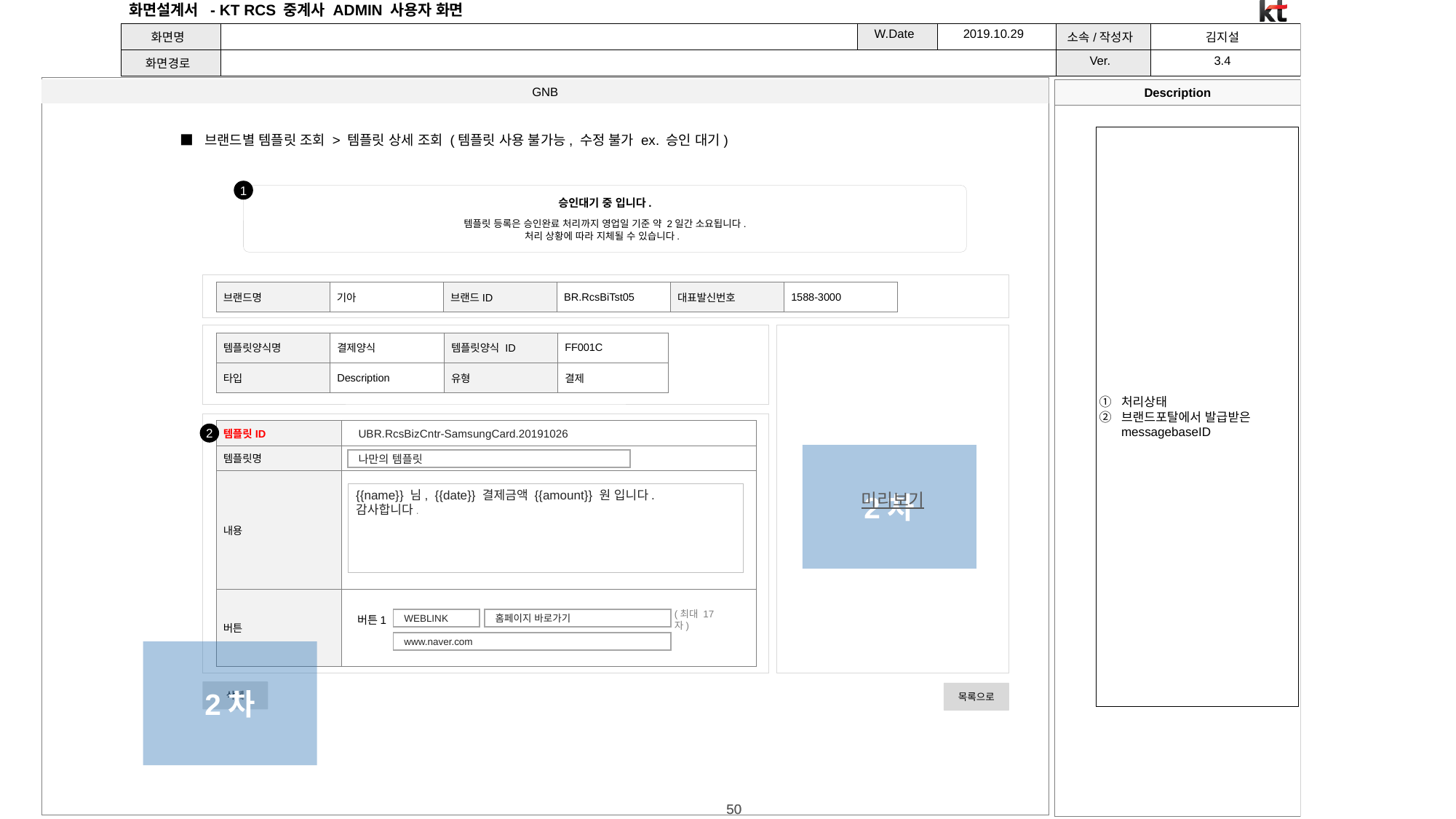

■  브랜드별 템플릿 조회 > 템플릿 상세 조회 (템플릿 사용 불가능, 수정 불가 ex. 승인 대기)
처리상태
브랜드포탈에서 발급받은 messagebaseID
1
승인대기 중 입니다.

템플릿 등록은 승인완료 처리까지 영업일 기준 약 2일간 소요됩니다.
처리 상황에 따라 지체될 수 있습니다.

| 브랜드명 | 기아 | 브랜드ID | BR.RcsBiTst05 | 대표발신번호 | 1588-3000 |
| --- | --- | --- | --- | --- | --- |

미리보기
| 템플릿양식명 | 결제양식 | 템플릿양식 ID | FF001C |
| --- | --- | --- | --- |
| 타입 | Description | 유형 | 결제 |

| 템플릿ID |  |
| --- | --- |
| 템플릿명 |  |
| 내용 |  |
| 버튼 |  |
2
UBR.RcsBizCntr-SamsungCard.20191026
2차
나만의 템플릿
{{name}} 님,  {{date}} 결제금액 {{amount}} 원 입니다.
감사합니다.
(최대 17자)
버튼1
WEBLINK
홈페이지 바로가기
www.naver.com
2차
삭제
목록으로